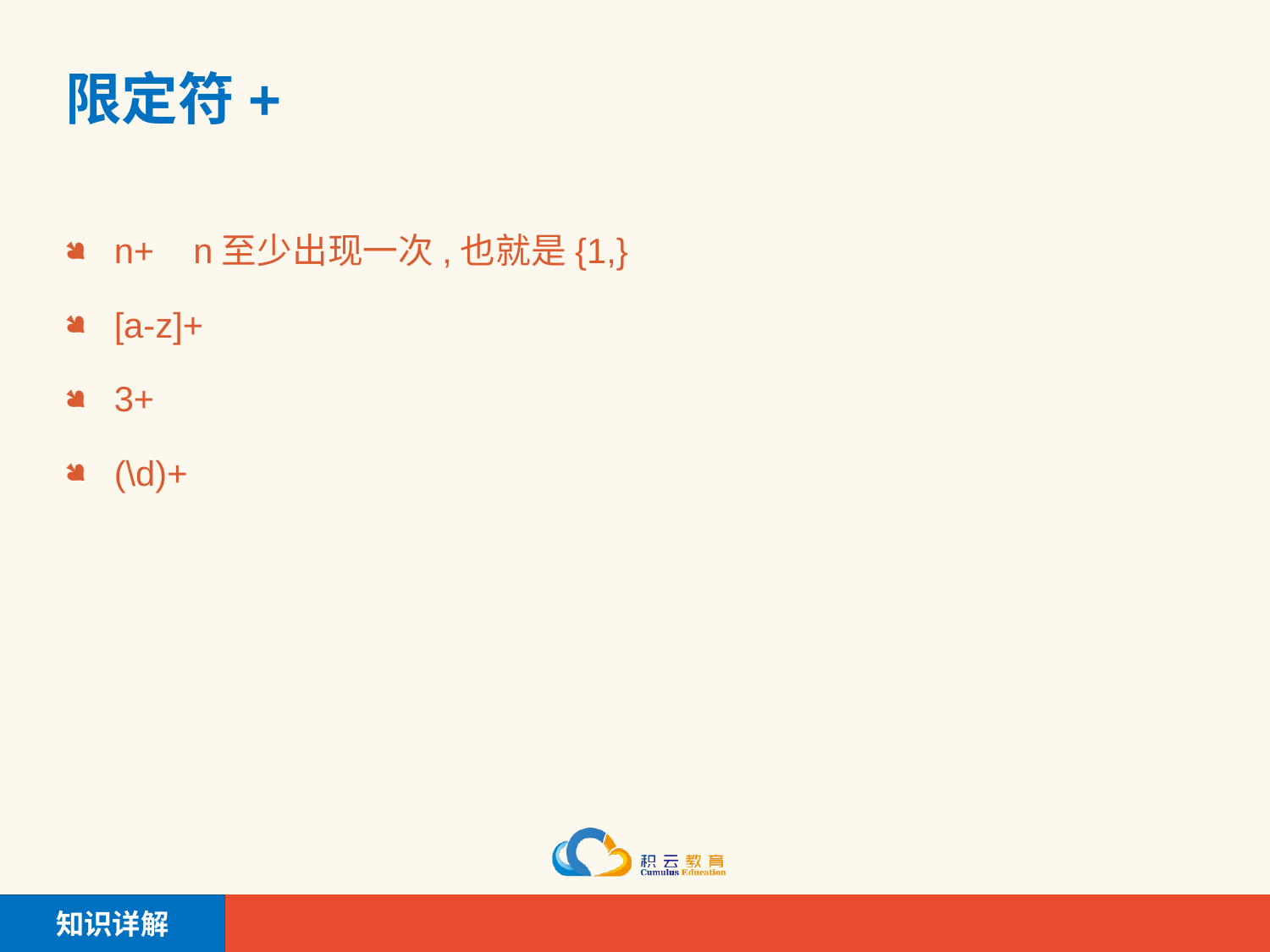

# 限定符+
n+    n至少出现一次,也就是{1,}
[a-z]+
3+
(\d)+